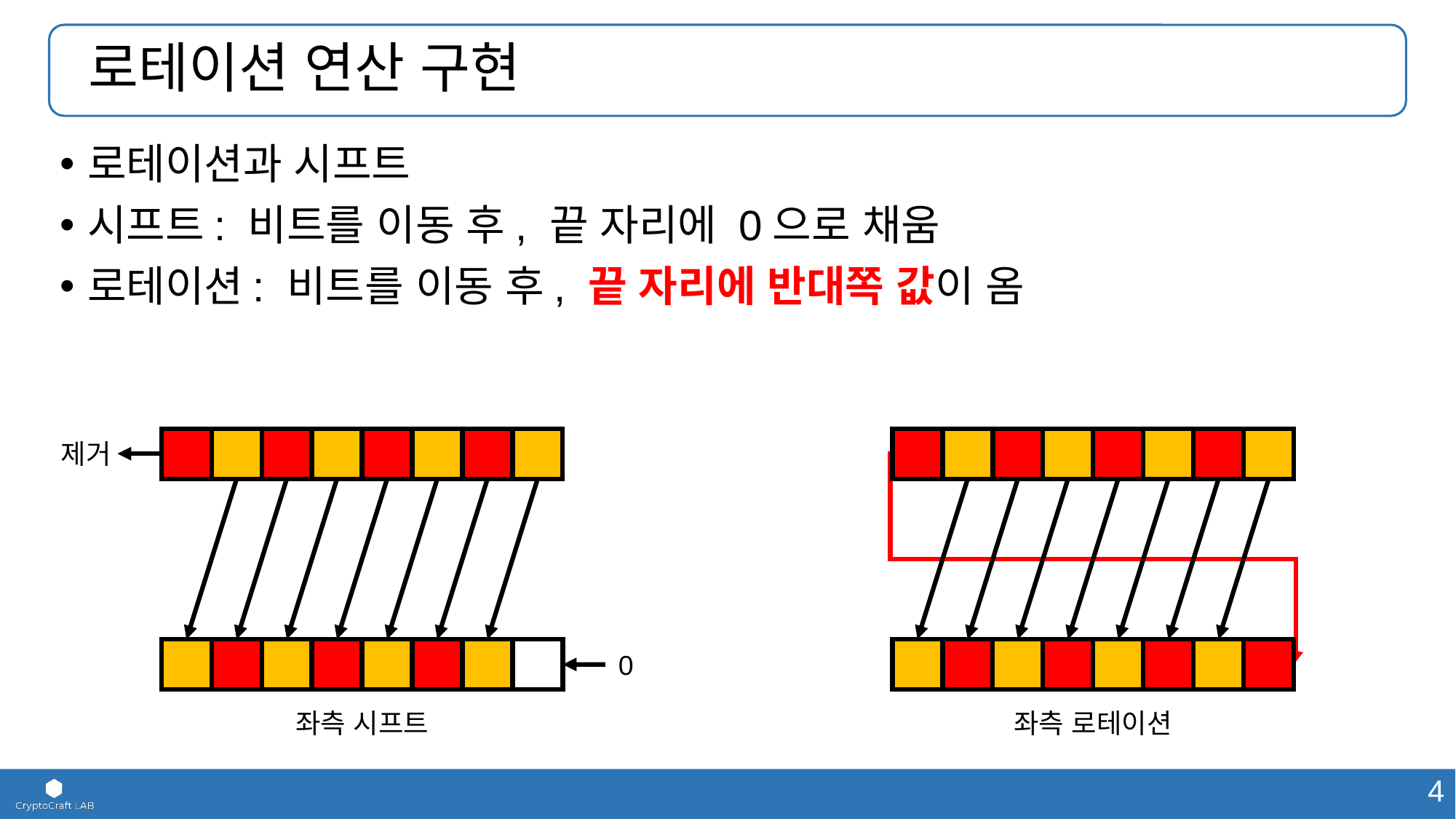

# 로테이션 연산 구현
로테이션과 시프트
시프트: 비트를 이동 후, 끝 자리에 0으로 채움
로테이션: 비트를 이동 후, 끝 자리에 반대쪽 값이 옴

제거

0
좌측 시프트
좌측 로테이션